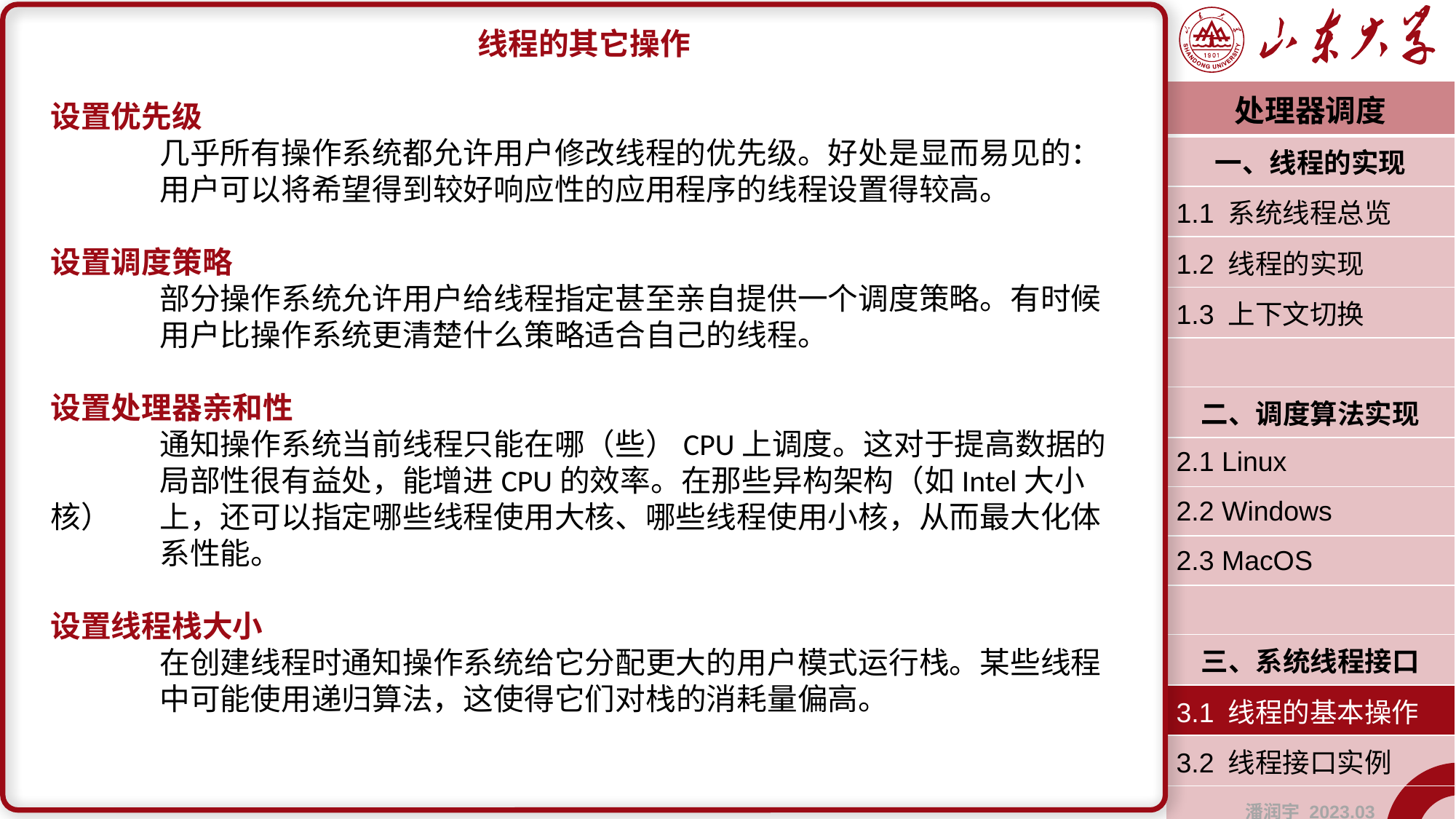

线程的其它操作

设置优先级
	几乎所有操作系统都允许用户修改线程的优先级。好处是显而易见的：	用户可以将希望得到较好响应性的应用程序的线程设置得较高。

设置调度策略
	部分操作系统允许用户给线程指定甚至亲自提供一个调度策略。有时候	用户比操作系统更清楚什么策略适合自己的线程。

设置处理器亲和性
	通知操作系统当前线程只能在哪（些）CPU上调度。这对于提高数据的	局部性很有益处，能增进CPU的效率。在那些异构架构（如Intel大小核）	上，还可以指定哪些线程使用大核、哪些线程使用小核，从而最大化体	系性能。

设置线程栈大小
	在创建线程时通知操作系统给它分配更大的用户模式运行栈。某些线程	中可能使用递归算法，这使得它们对栈的消耗量偏高。
| 处理器调度 |
| --- |
| 一、线程的实现 |
| 1.1 系统线程总览 |
| 1.2 线程的实现 |
| 1.3 上下文切换 |
|  |
| 二、调度算法实现 |
| 2.1 Linux |
| 2.2 Windows |
| 2.3 MacOS |
|  |
| 三、系统线程接口 |
| 3.1 线程的基本操作 |
| 3.2 线程接口实例 |
| 潘润宇 2023.03 |